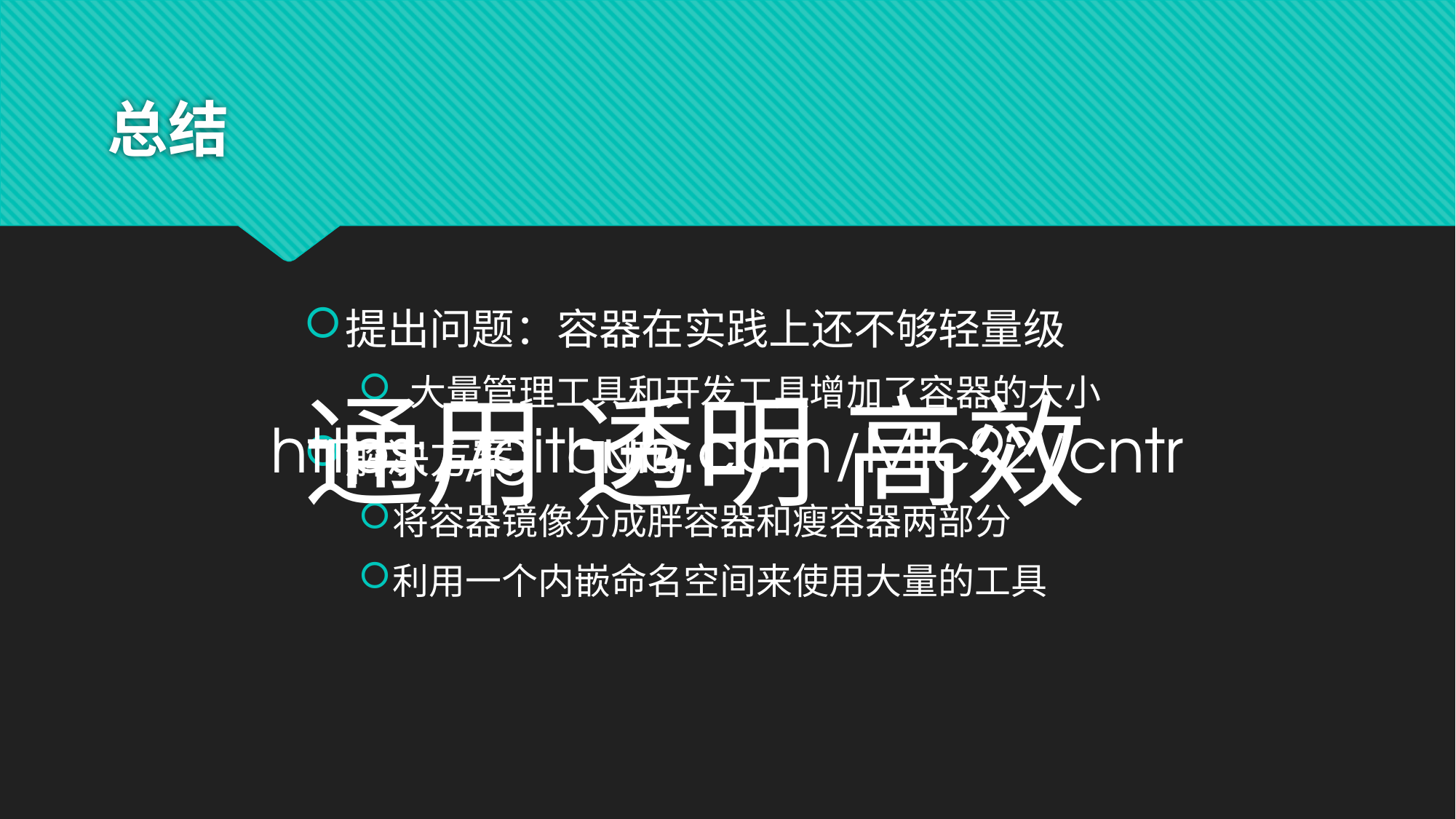

# 总结
提出问题：容器在实践上还不够轻量级
 大量管理工具和开发工具增加了容器的大小
解决方案：CNTR
将容器镜像分成胖容器和瘦容器两部分
利用一个内嵌命名空间来使用大量的工具
通用 透明 高效
https://github.com/Mic92/cntr